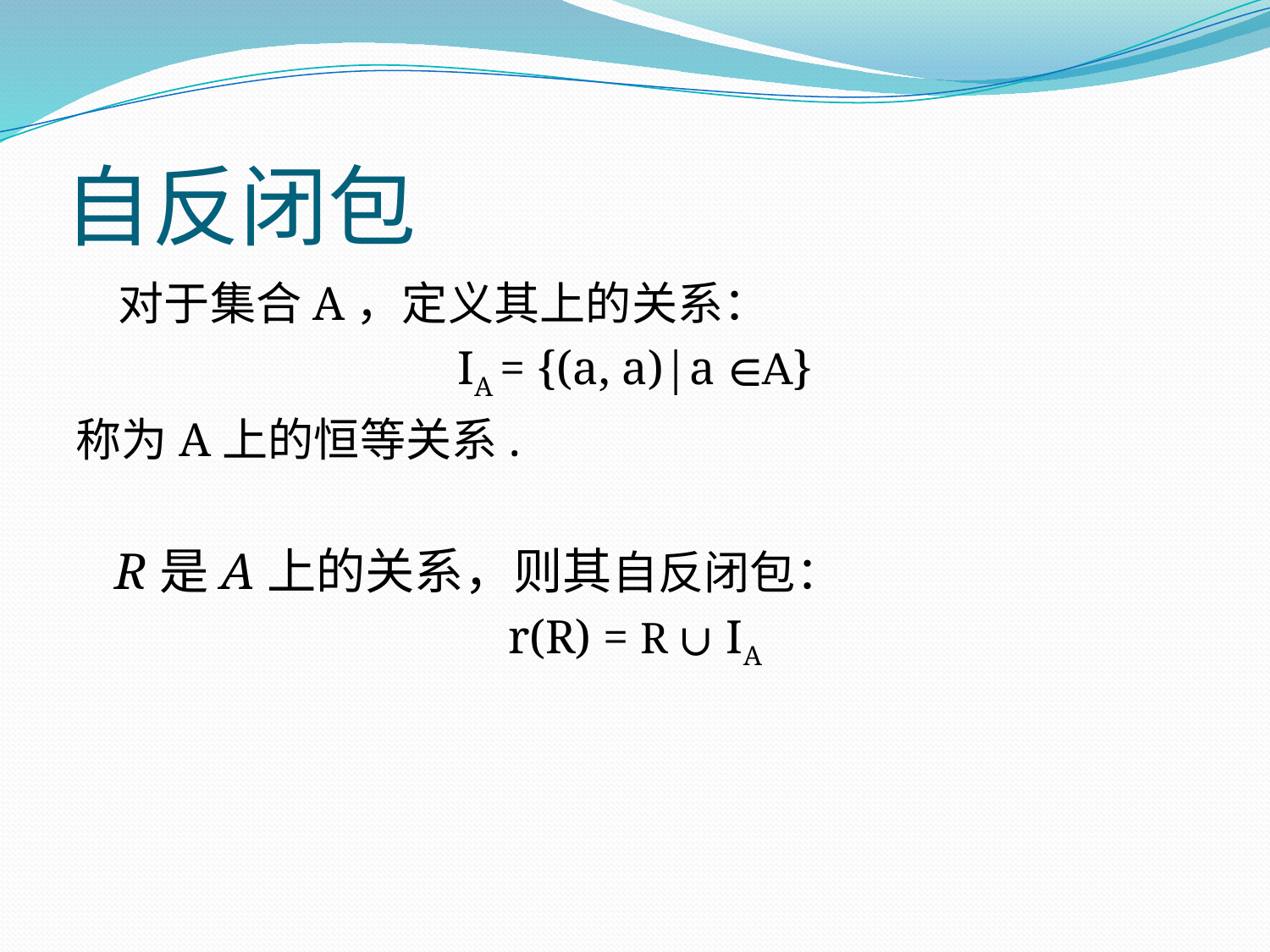

# 自反闭包
   对于集合A，定义其上的关系：
IA = {(a, a)|a ∈A}
称为A上的恒等关系.

   R是A上的关系，则其自反闭包：
r(R) = R ∪ IA